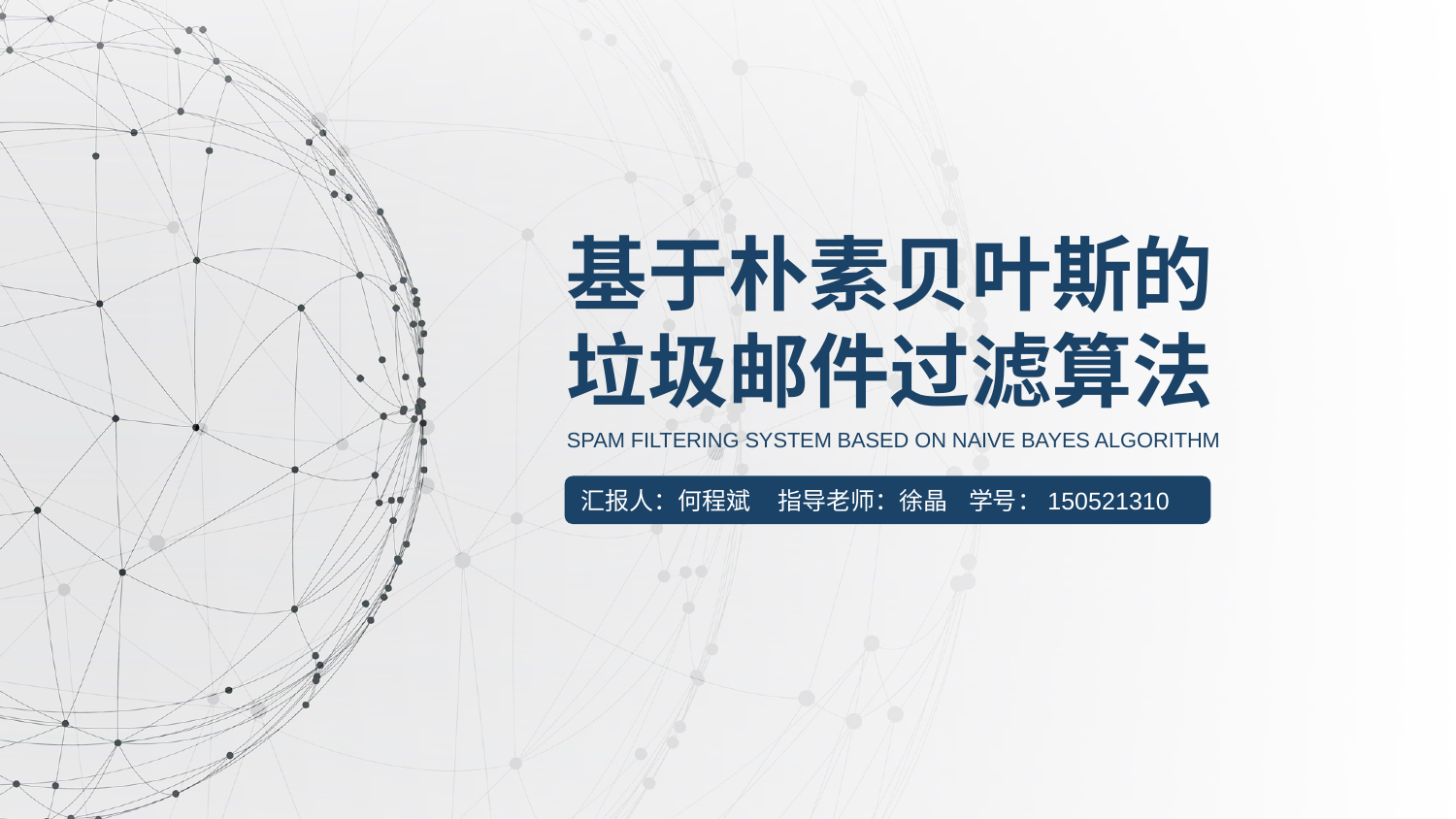

基于朴素贝叶斯的
垃圾邮件过滤算法
SPAM FILTERING SYSTEM BASED ON NAIVE BAYES ALGORITHM
汇报人：何程斌     指导老师：徐晶    学号：150521310